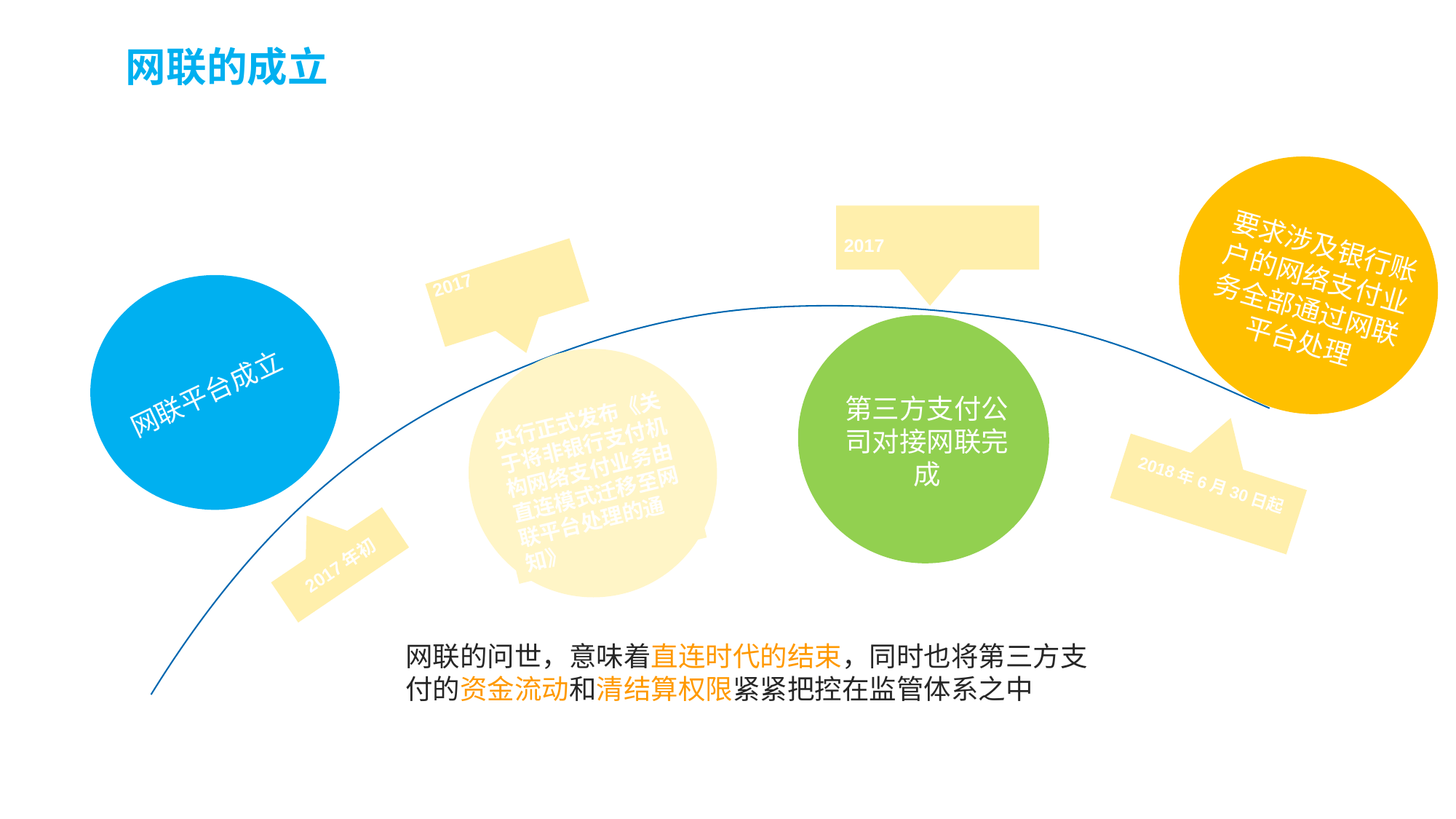

网联的成立

要求涉及银行账户的网络支付业务全部通过网联平台处理

2017年10月15日前

2017年8月4日

网联平台成立

第三方支付公司对接网联完成

央行正式发布《关于将非银行支付机构网络支付业务由直连模式迁移至网联平台处理的通知》

2018年6月30日起

2017年初
网联的问世，意味着直连时代的结束，同时也将第三方支付的资金流动和清结算权限紧紧把控在监管体系之中